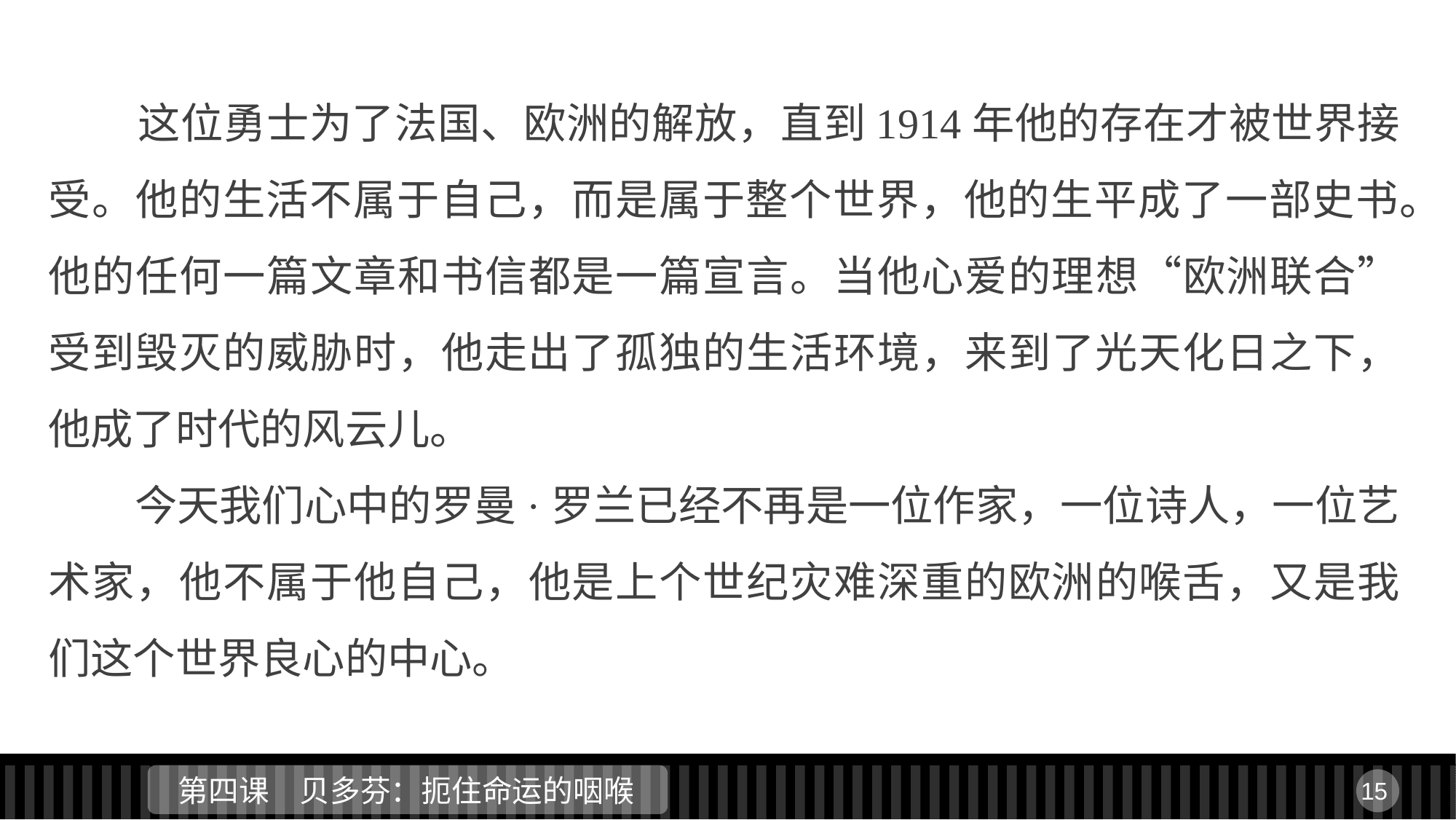

这位勇士为了法国、欧洲的解放，直到1914年他的存在才被世界接受。他的生活不属于自己，而是属于整个世界，他的生平成了一部史书。他的任何一篇文章和书信都是一篇宣言。当他心爱的理想“欧洲联合”受到毁灭的威胁时，他走出了孤独的生活环境，来到了光天化日之下，他成了时代的风云儿。
        今天我们心中的罗曼·罗兰已经不再是一位作家，一位诗人，一位艺术家，他不属于他自己，他是上个世纪灾难深重的欧洲的喉舌，又是我们这个世界良心的中心。